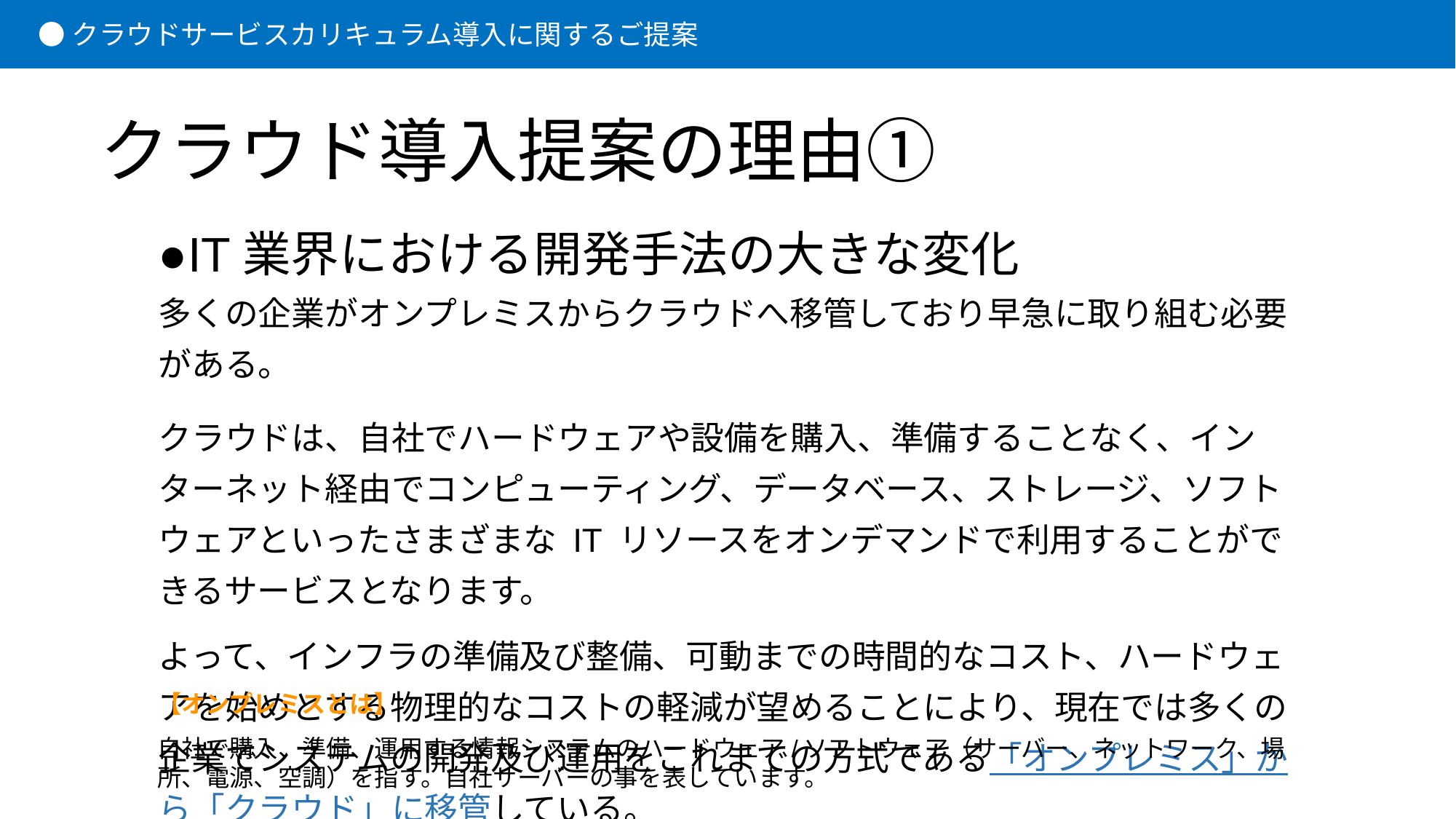

● クラウドサービスカリキュラム導入に関するご提案
# クラウド導入提案の理由①
●IT業界における開発手法の大きな変化
多くの企業がオンプレミスからクラウドへ移管しており早急に取り組む必要がある。

クラウドは、自社でハードウェアや設備を購入、準備することなく、インターネット経由でコンピューティング、データベース、ストレージ、ソフトウェアといったさまざまな IT リソースをオンデマンドで利用することができるサービスとなります。
よって、インフラの準備及び整備、可動までの時間的なコスト、ハードウェアを始めとする物理的なコストの軽減が望めることにより、現在では多くの企業でシステムの開発及び運用をこれまでの方式である「オンプレミス」から「クラウド」に移管している。
【オンプレミスとは】
自社で購入、準備、運用する情報システムのハードウェア/ソフトウェア（サーバー、ネットワーク、場所、電源、空調）を指す。自社サーバーの事を表しています。